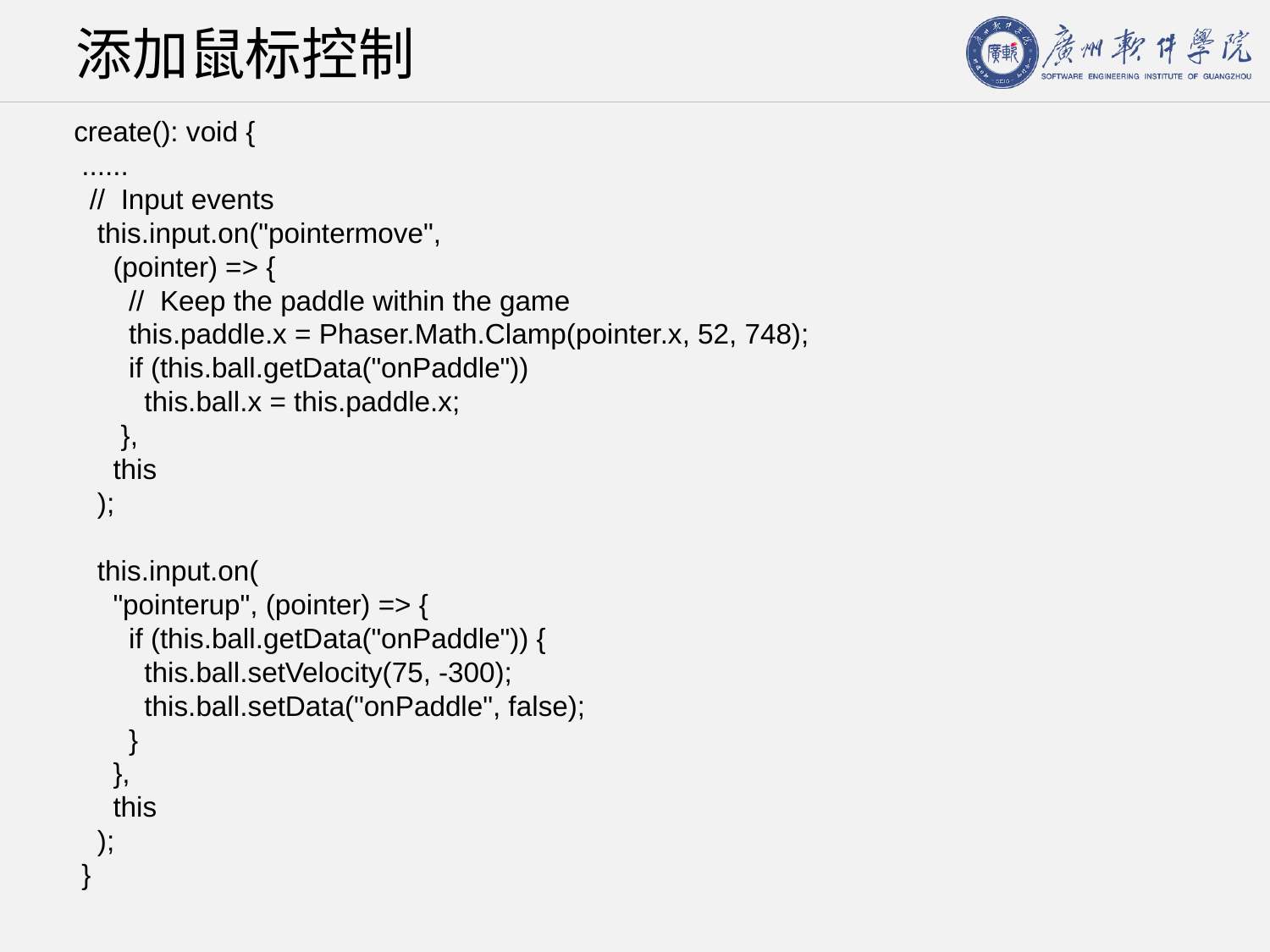

# 添加鼠标控制
 create(): void {
  ......
   //  Input events
    this.input.on("pointermove",
      (pointer) => {
        //  Keep the paddle within the game
        this.paddle.x = Phaser.Math.Clamp(pointer.x, 52, 748);
        if (this.ball.getData("onPaddle"))
          this.ball.x = this.paddle.x;
       },
      this
    );

    this.input.on(
      "pointerup", (pointer) => {
        if (this.ball.getData("onPaddle")) {
          this.ball.setVelocity(75, -300);
          this.ball.setData("onPaddle", false);
        }
      },
      this
    );
  }